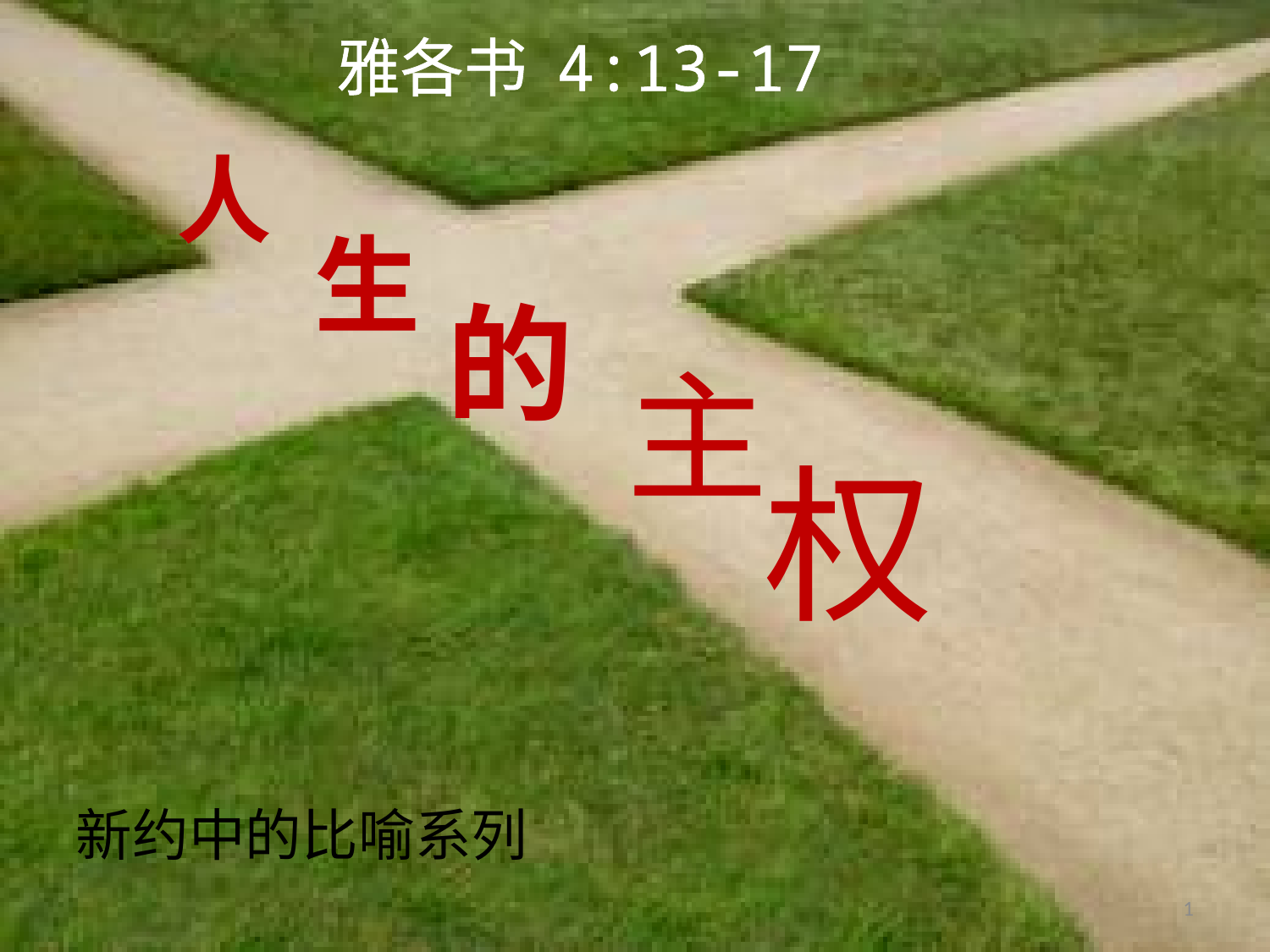

雅各书 4:13-17
# 人
生
的
主
权
新约中的比喻系列
1